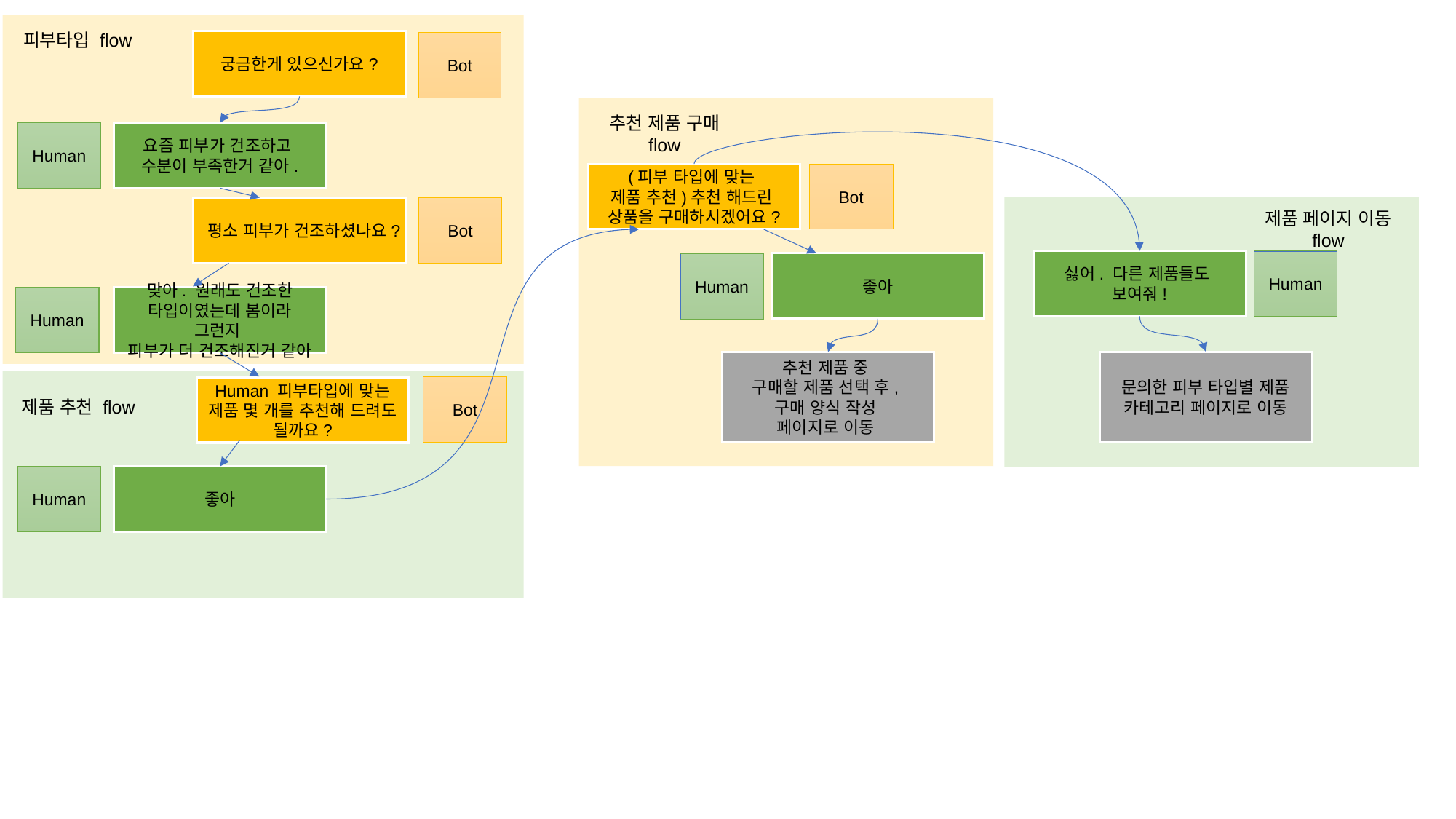

피부타입 flow
궁금한게 있으신가요?
Bot

추천 제품 구매 flow
Human
요즘 피부가 건조하고
수분이 부족한거 같아.
(피부 타입에 맞는
제품 추천)추천 해드린
상품을 구매하시겠어요?
Bot

Bot
평소 피부가 건조하셨나요?
제품 페이지 이동 flow
싫어. 다른 제품들도
보여줘!
Human
좋아
Human
Human
맞아. 원래도 건조한 타입이였는데 봄이라 그런지
피부가 더 건조해진거 같아
문의한 피부 타입별 제품 카테고리 페이지로 이동
추천 제품 중
구매할 제품 선택 후,
구매 양식 작성
페이지로 이동

Bot
Human 피부타입에 맞는 제품 몇 개를 추천해 드려도 될까요?
제품 추천 flow
Human
좋아